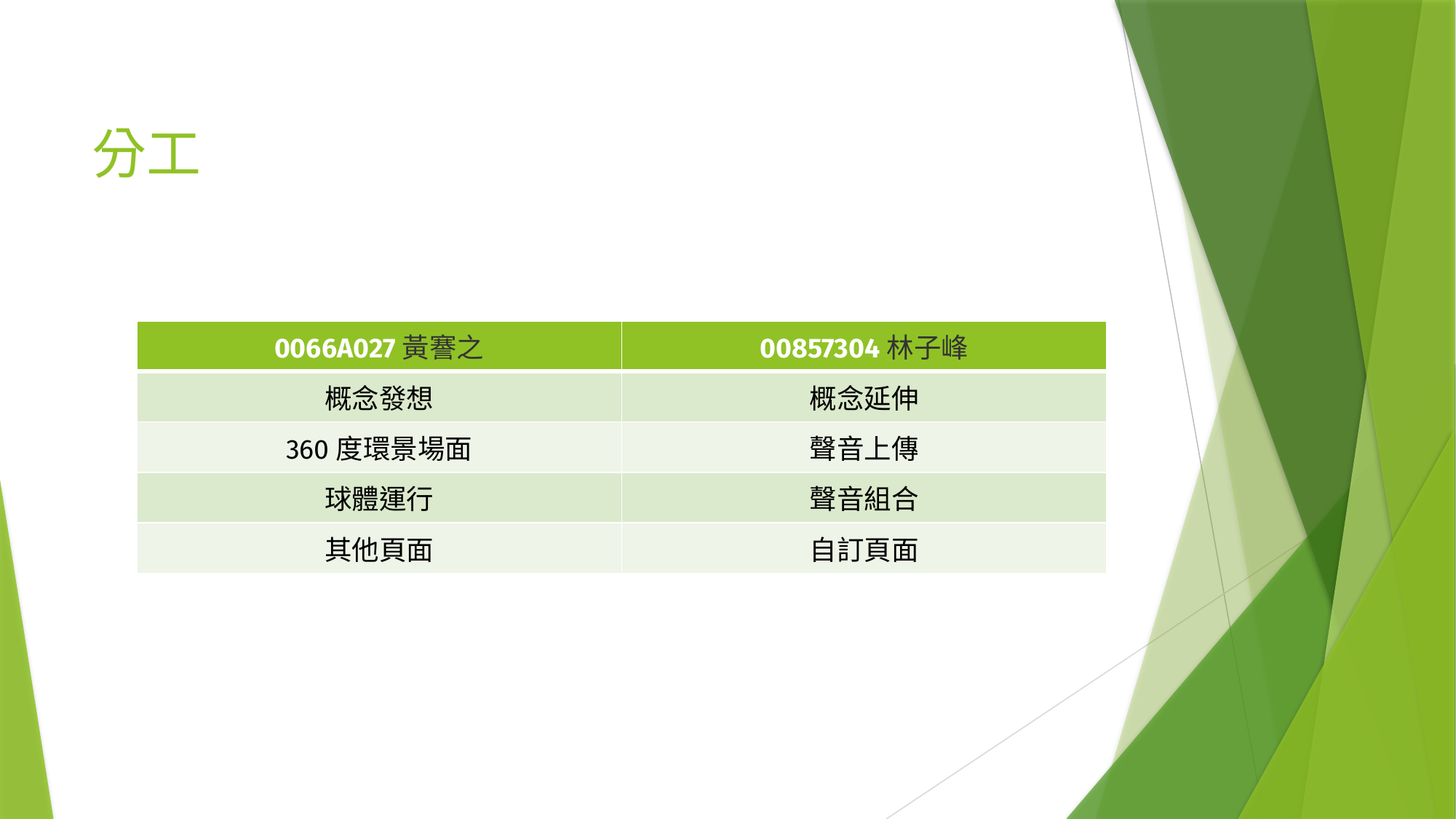

# 分工
| 0066A027黃謇之 | 00857304林子峰 |
| --- | --- |
| 概念發想 | 概念延伸 |
| 360度環景場面 | 聲音上傳 |
| 球體運行 | 聲音組合 |
| 其他頁面 | 自訂頁面 |